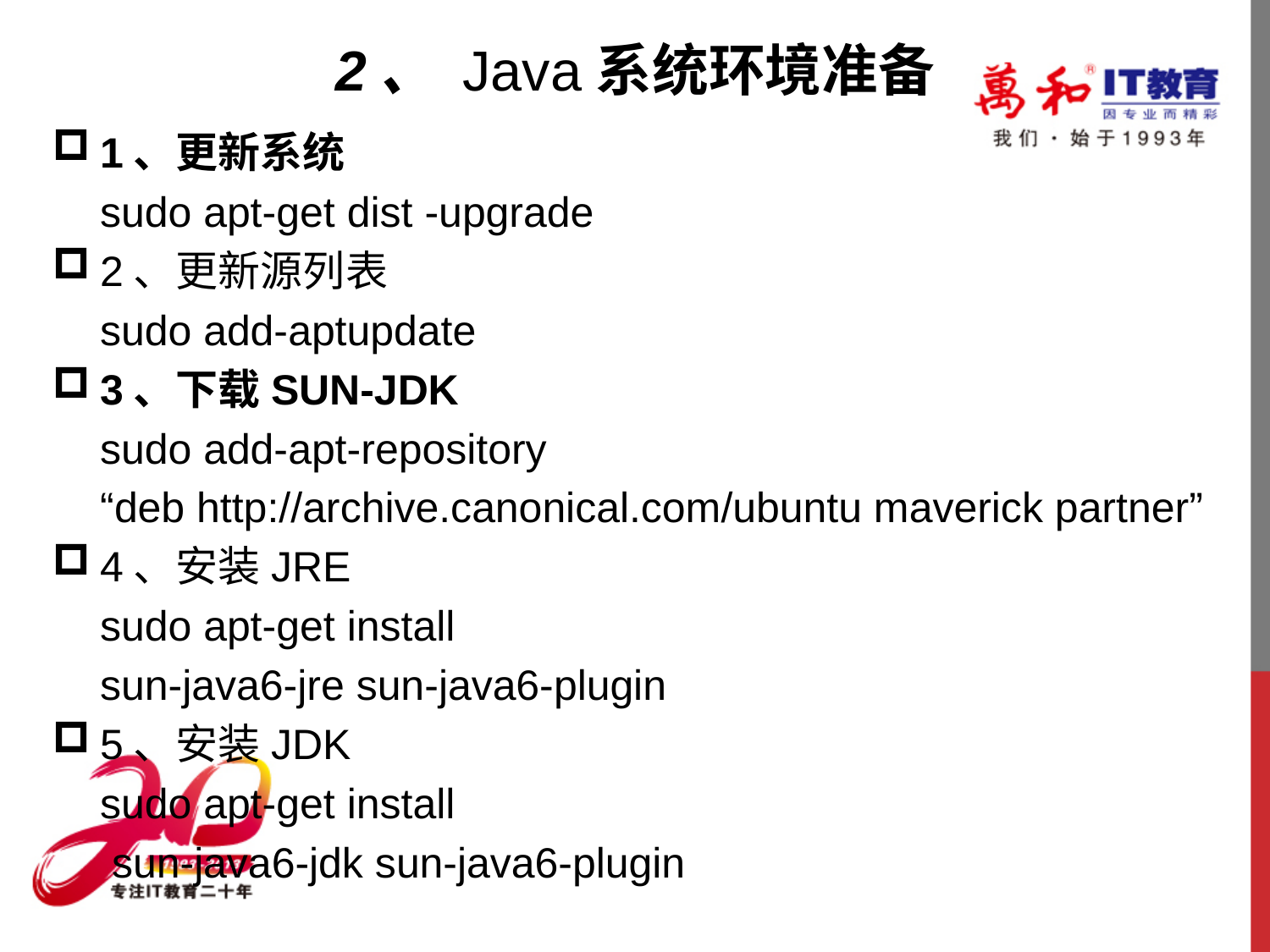

# 2、 Java系统环境准备
1、更新系统
	sudo apt-get dist -upgrade
2、更新源列表
	sudo add-aptupdate
3、下载SUN-JDK
	sudo add-apt-repository
	“deb http://archive.canonical.com/ubuntu maverick partner”
4、安装JRE
	sudo apt-get install
	sun-java6-jre sun-java6-plugin
5、安装JDK
	sudo apt-get install
	 sun-java6-jdk sun-java6-plugin